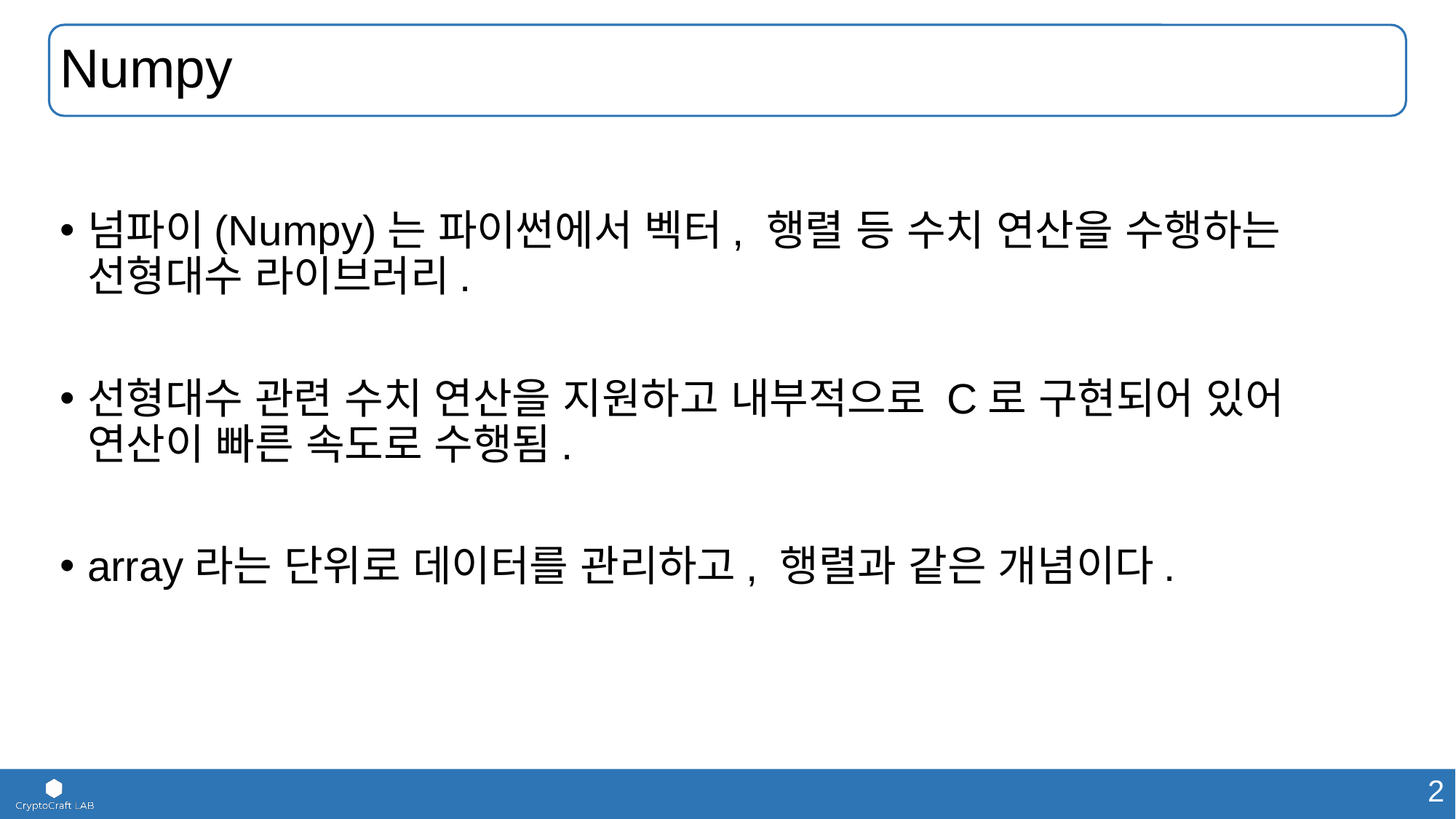

# Numpy

넘파이(Numpy)는 파이썬에서 벡터, 행렬 등 수치 연산을 수행하는 선형대수 라이브러리.

선형대수 관련 수치 연산을 지원하고 내부적으로 C로 구현되어 있어 연산이 빠른 속도로 수행됨.

array라는 단위로 데이터를 관리하고, 행렬과 같은 개념이다.